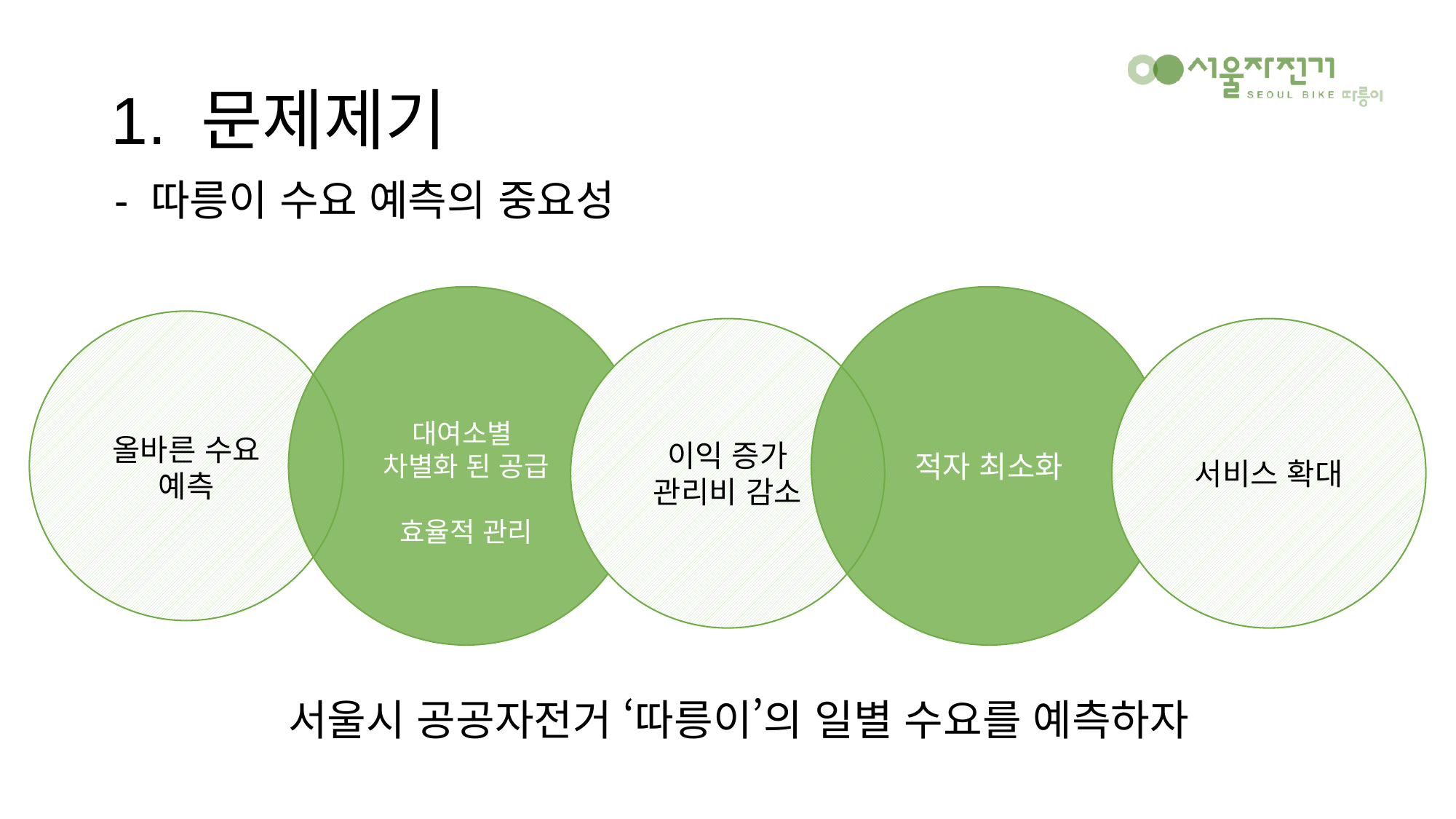

# 1. 문제제기
- 따릉이 수요 예측의 중요성

대여소별
차별화 된 공급

효율적 관리

적자 최소화

올바른 수요 예측

이익 증가
관리비 감소
서비스 확대
서울시 공공자전거 ‘따릉이’의 일별 수요를 예측하자